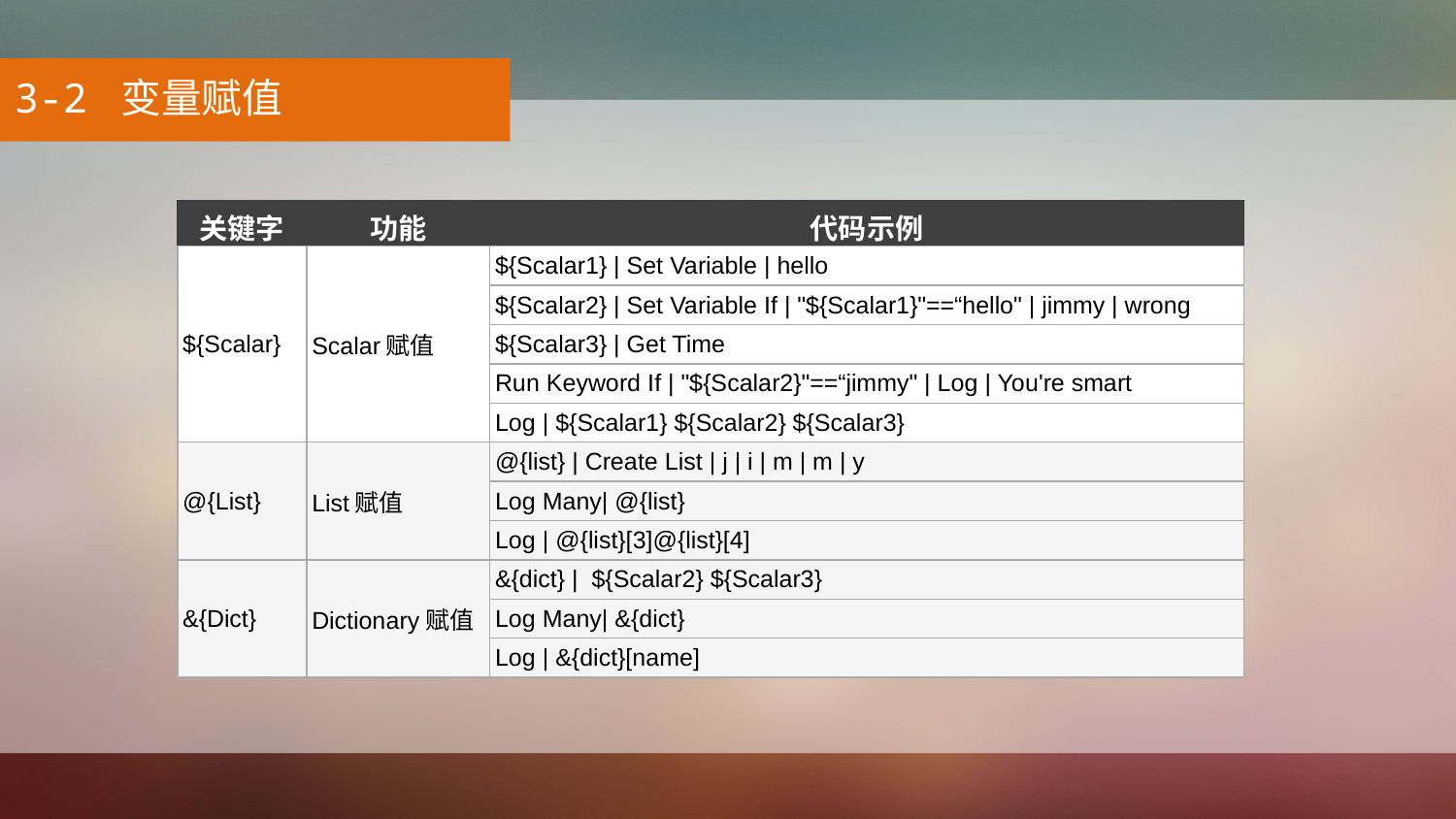

3-2 变量赋值
| 关键字 | 功能 | 代码示例 |
| --- | --- | --- |
| ${Scalar} | Scalar赋值 | ${Scalar1} | Set Variable | hello |
|  |  | ${Scalar2} | Set Variable If | "${Scalar1}"==“hello" | jimmy | wrong |
|  |  | ${Scalar3} | Get Time |
|  |  | Run Keyword If | "${Scalar2}"==“jimmy" | Log | You're smart |
|  |  | Log | ${Scalar1} ${Scalar2} ${Scalar3} |
| @{List} | List赋值 | @{list} | Create List | j | i | m | m | y |
|  |  | Log Many| @{list} |
|  |  | Log | @{list}[3]@{list}[4] |
| &{Dict} | Dictionary赋值 | &{dict} | ${Scalar2} ${Scalar3} |
|  |  | Log Many| &{dict} |
|  |  | Log | &{dict}[name] |